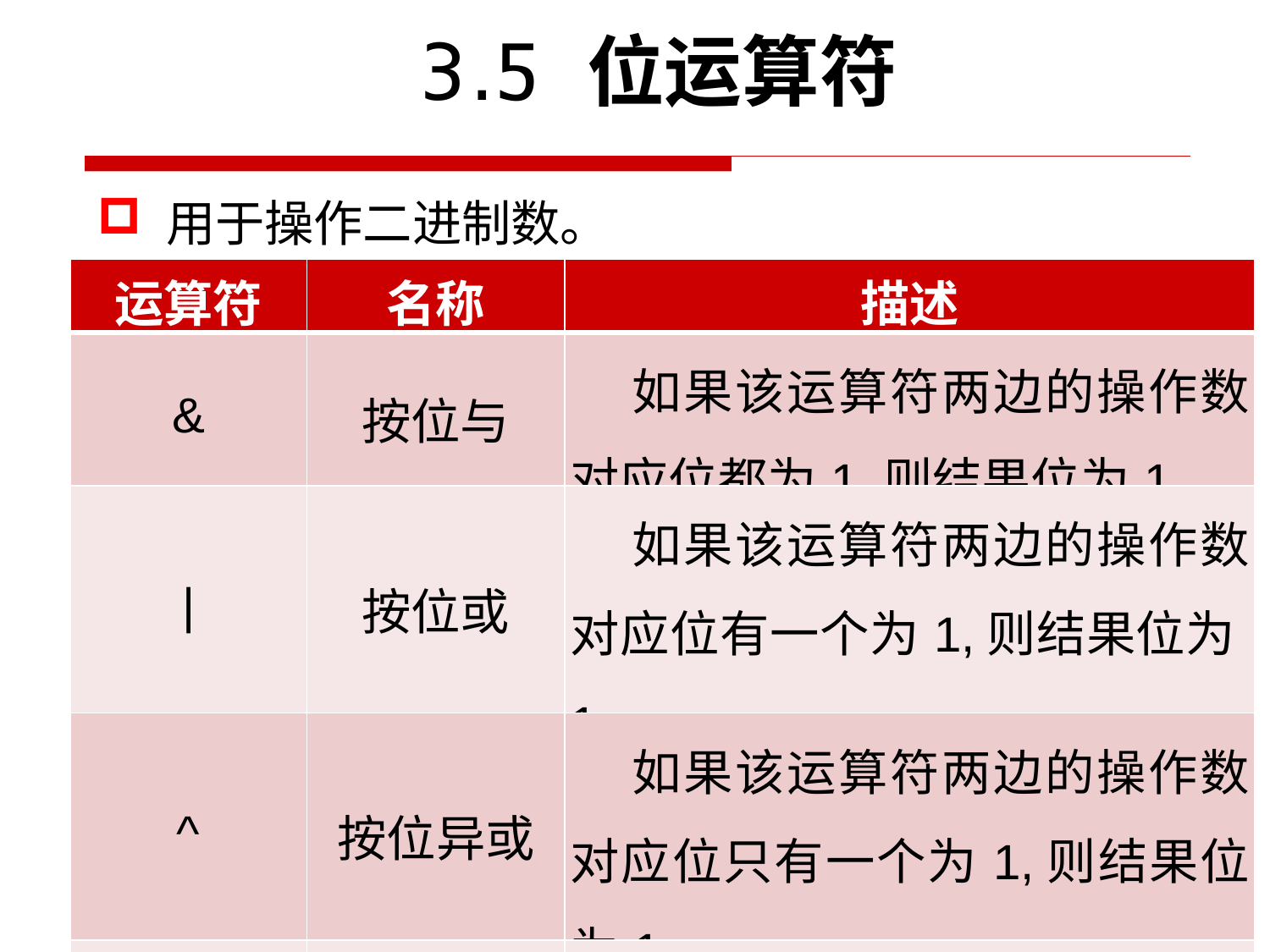

3.5 位运算符
 用于操作二进制数。
| 运算符 | 名称 | 描述 |
| --- | --- | --- |
| & | 按位与 | 如果该运算符两边的操作数对应位都为1,则结果位为1。 |
| | | 按位或 | 如果该运算符两边的操作数对应位有一个为1,则结果位为1。 |
| ^ | 按位异或 | 如果该运算符两边的操作数对应位只有一个为1,则结果位为1。 |
| ~ | 取反 | 对操作数的所有位取反 |